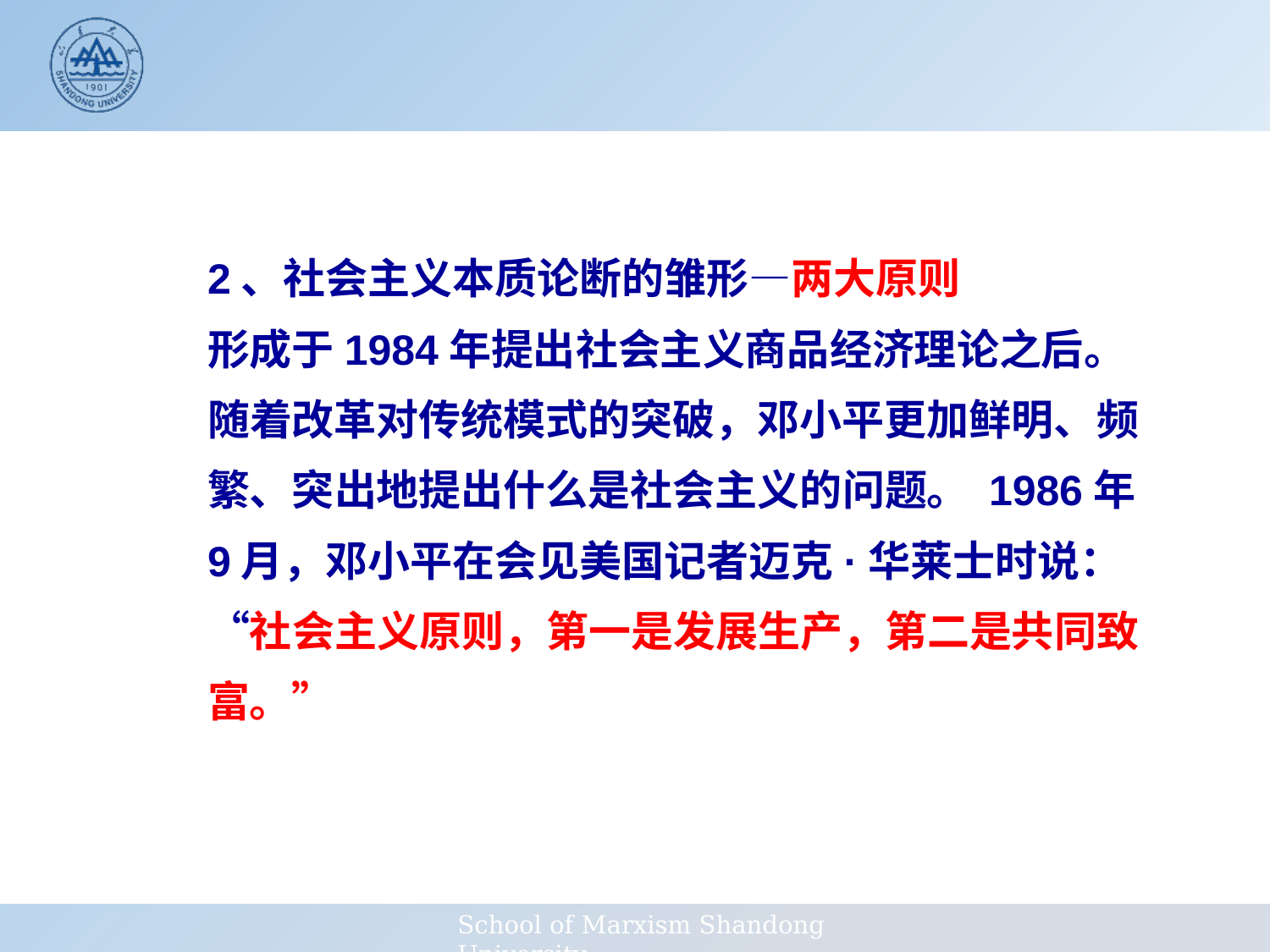

2、社会主义本质论断的雏形—两大原则
形成于1984年提出社会主义商品经济理论之后。随着改革对传统模式的突破，邓小平更加鲜明、频繁、突出地提出什么是社会主义的问题。 1986年9月，邓小平在会见美国记者迈克·华莱士时说：“社会主义原则，第一是发展生产，第二是共同致富。”